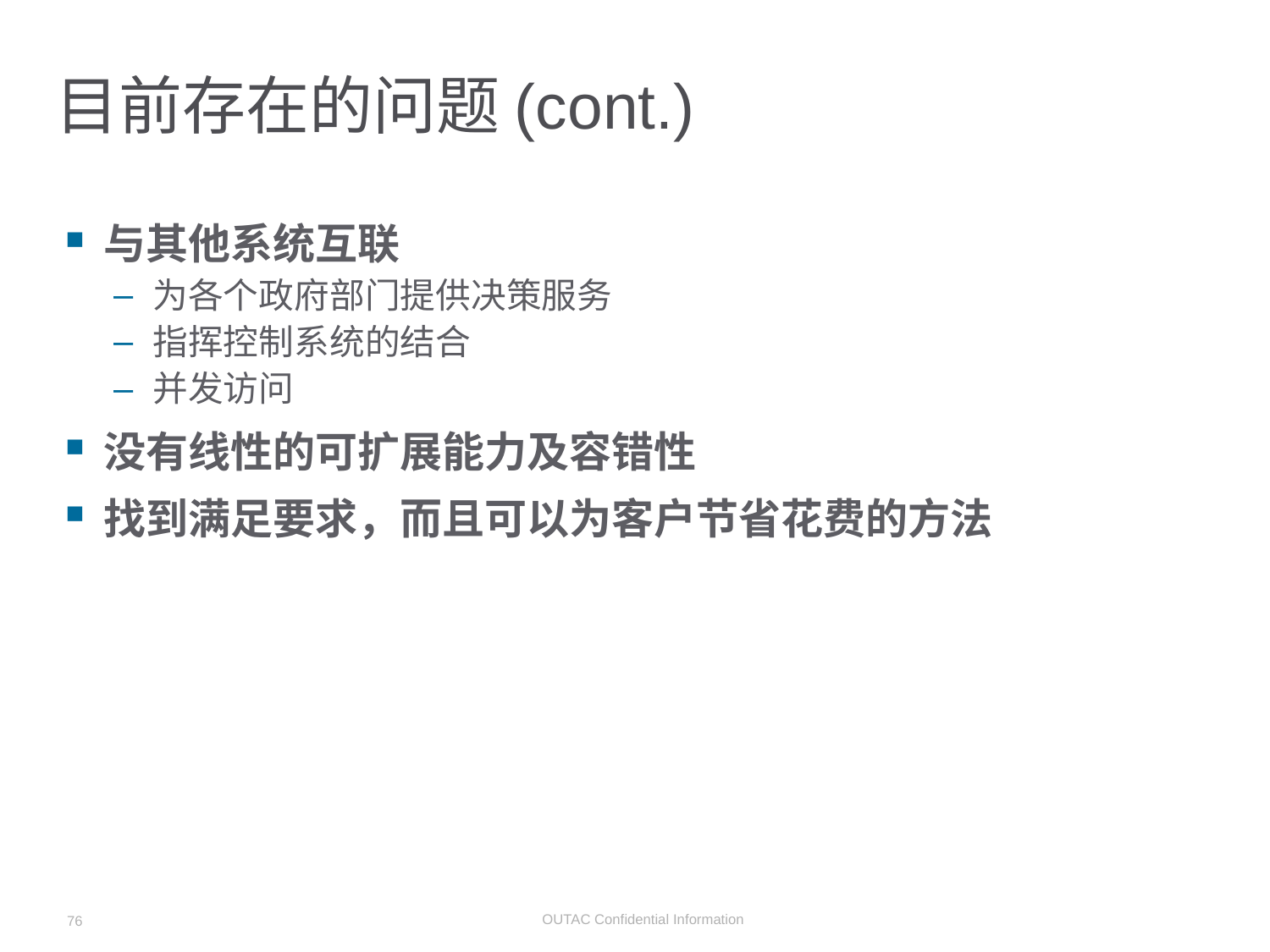

# 目前存在的问题(cont.)
与其他系统互联
为各个政府部门提供决策服务
指挥控制系统的结合
并发访问
没有线性的可扩展能力及容错性
找到满足要求，而且可以为客户节省花费的方法
76